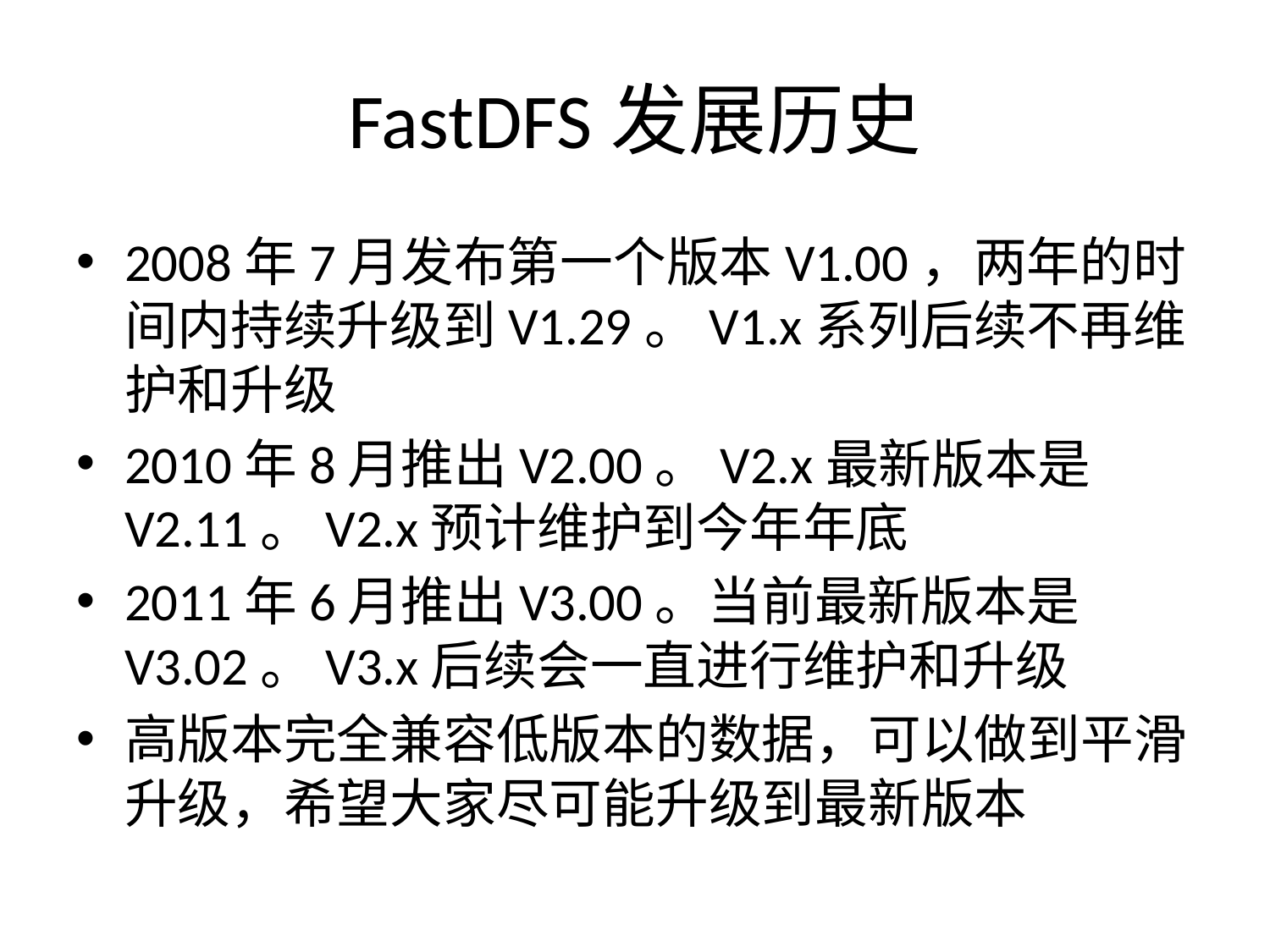

# FastDFS发展历史
2008年7月发布第一个版本V1.00，两年的时间内持续升级到V1.29。V1.x系列后续不再维护和升级
2010年8月推出V2.00。V2.x最新版本是V2.11。V2.x预计维护到今年年底
2011年6月推出V3.00。当前最新版本是V3.02。V3.x后续会一直进行维护和升级
高版本完全兼容低版本的数据，可以做到平滑升级，希望大家尽可能升级到最新版本